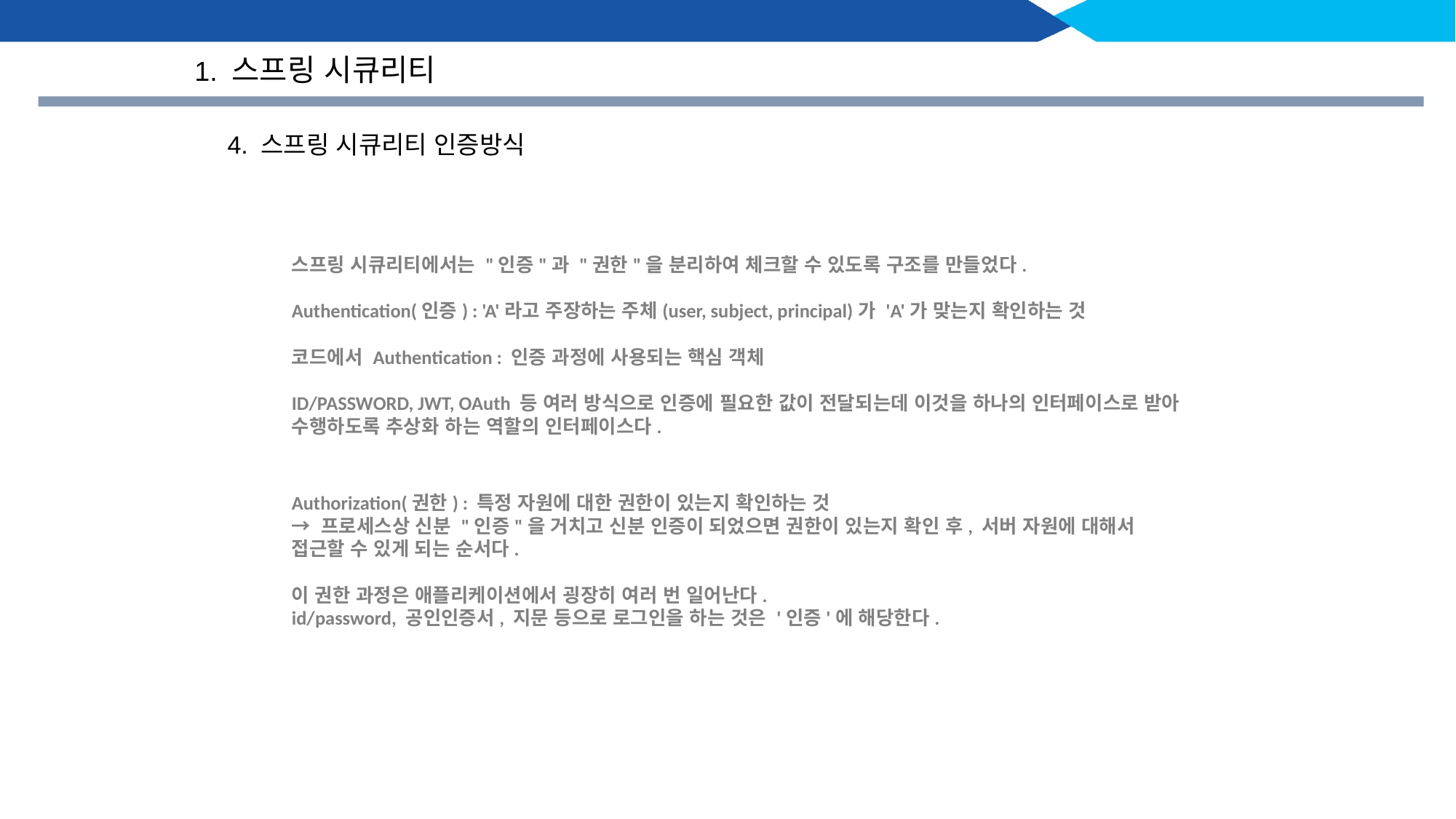

1. 스프링 시큐리티
4. 스프링 시큐리티 인증방식
스프링 시큐리티에서는 "인증"과 "권한"을 분리하여 체크할 수 있도록 구조를 만들었다.

Authentication(인증) : 'A'라고 주장하는 주체(user, subject, principal)가 'A'가 맞는지 확인하는 것

코드에서 Authentication : 인증 과정에 사용되는 핵심 객체

ID/PASSWORD, JWT, OAuth 등 여러 방식으로 인증에 필요한 값이 전달되는데 이것을 하나의 인터페이스로 받아 수행하도록 추상화 하는 역할의 인터페이스다.
Authorization(권한) : 특정 자원에 대한 권한이 있는지 확인하는 것
→ 프로세스상 신분 "인증"을 거치고 신분 인증이 되었으면 권한이 있는지 확인 후, 서버 자원에 대해서 접근할 수 있게 되는 순서다.

이 권한 과정은 애플리케이션에서 굉장히 여러 번 일어난다.
id/password, 공인인증서, 지문 등으로 로그인을 하는 것은 '인증'에 해당한다.